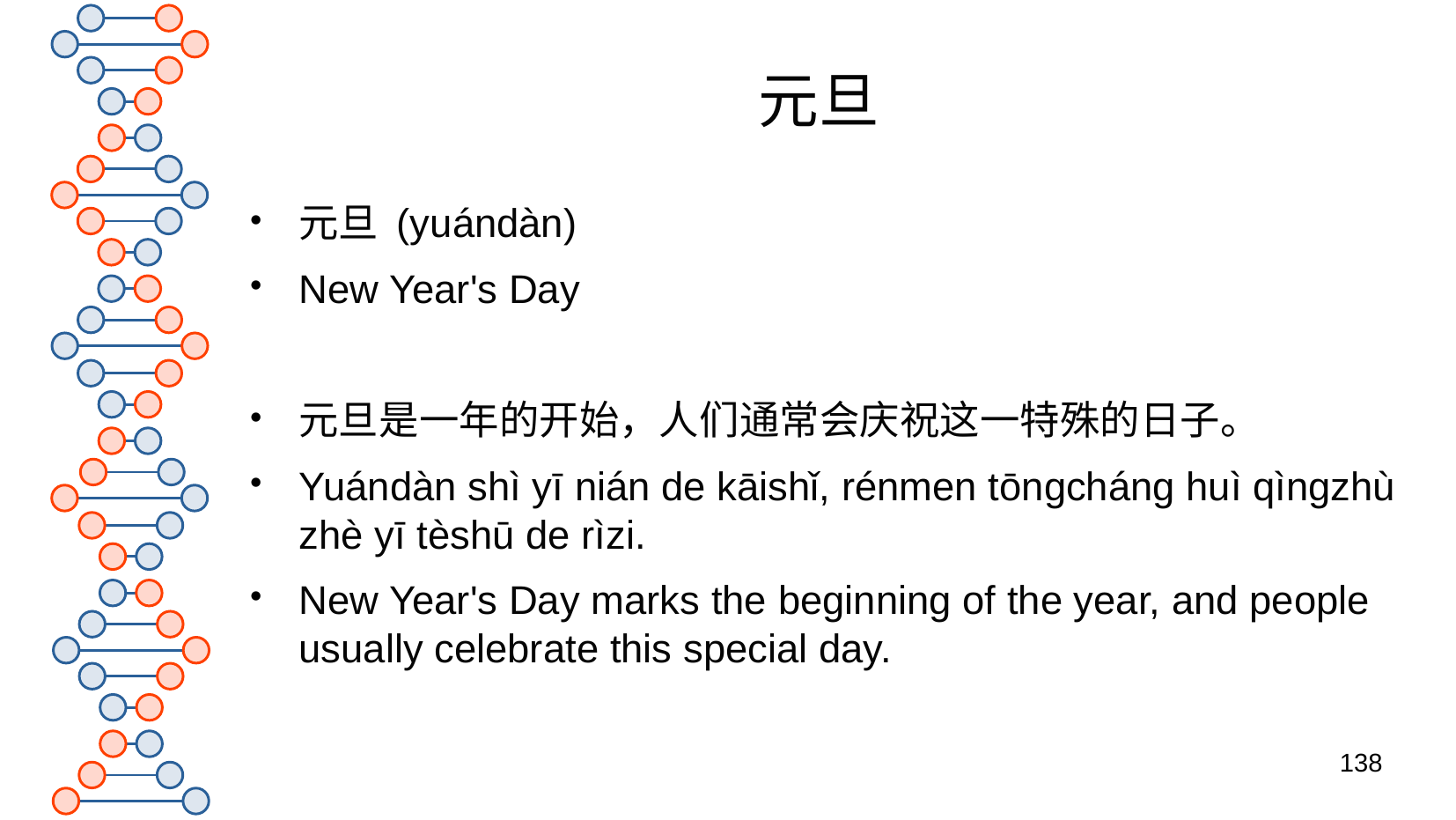

# 元旦
元旦 (yuándàn)
New Year's Day

元旦是一年的开始，人们通常会庆祝这一特殊的日子。
Yuándàn shì yī nián de kāishǐ, rénmen tōngcháng huì qìngzhù zhè yī tèshū de rìzi.
New Year's Day marks the beginning of the year, and people usually celebrate this special day.

138